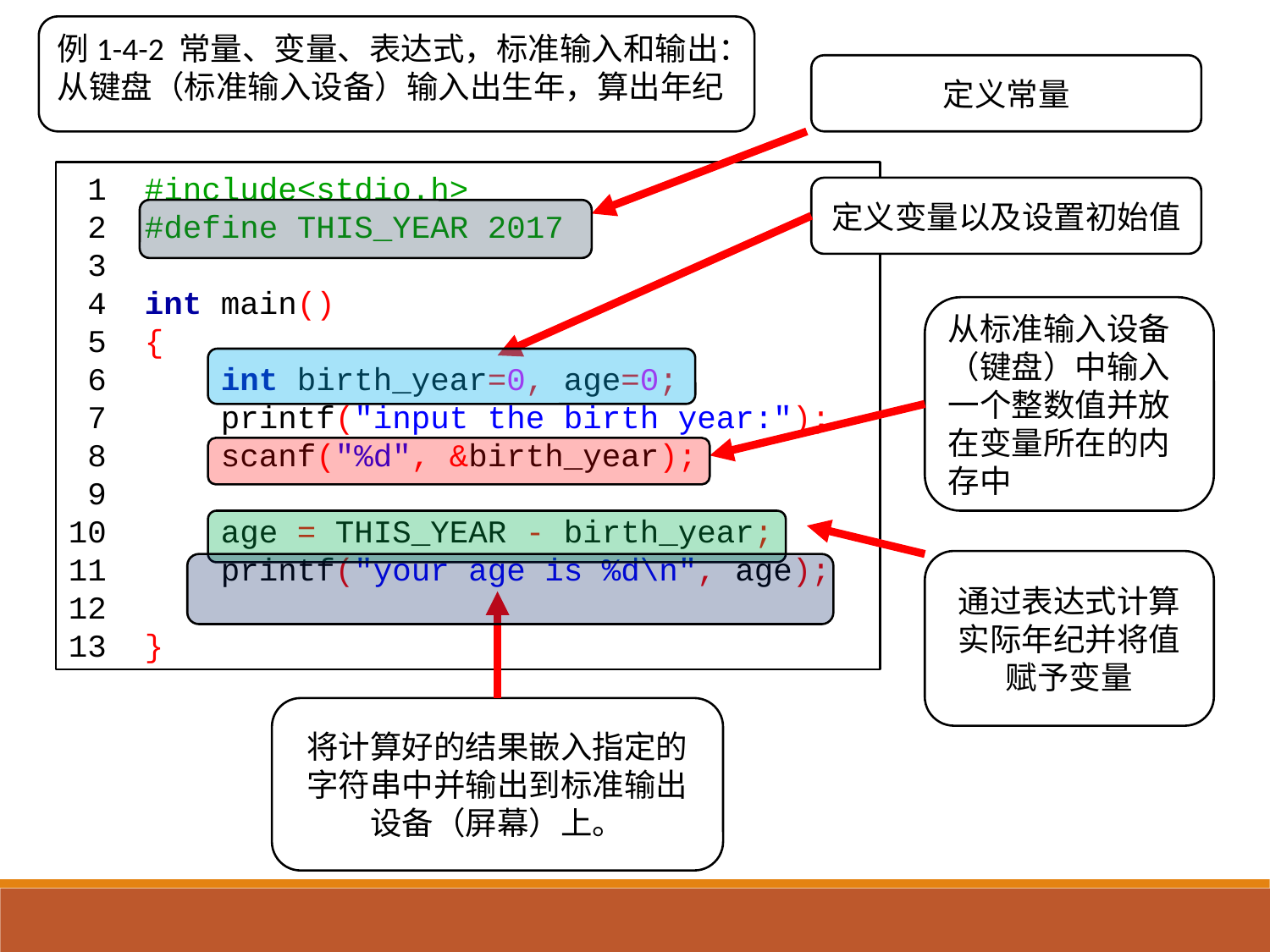

例1-4-2 常量、变量、表达式，标准输入和输出：
从键盘（标准输入设备）输入出生年，算出年纪
定义常量

 1  #include<stdio.h>
 2  #define THIS_YEAR 2017
 3
 4  int main()
 5  {
 6      int birth_year=0, age=0;
 7      printf("input the birth year:");
 8      scanf("%d", &birth_year);
 9
10      age = THIS_YEAR - birth_year;
11      printf("your age is %d\n", age);
12
13  }
定义变量以及设置初始值

从标准输入设备（键盘）中输入一个整数值并放在变量所在的内存中

通过表达式计算实际年纪并将值赋予变量

将计算好的结果嵌入指定的字符串中并输出到标准输出设备（屏幕）上。